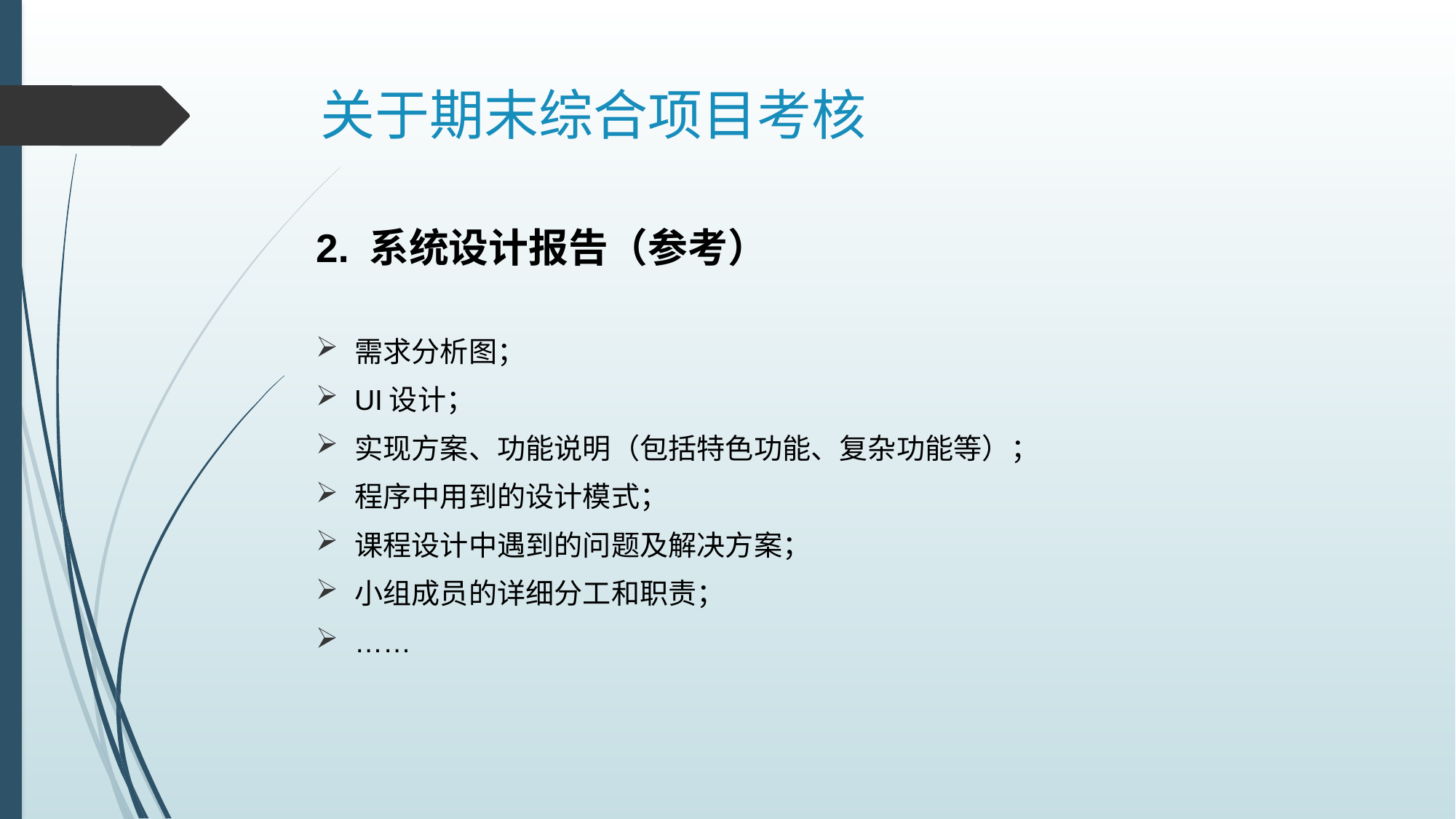

# 关于期末综合项目考核
2. 系统设计报告（参考）

需求分析图；
UI设计；
实现方案、功能说明（包括特色功能、复杂功能等）；
程序中用到的设计模式；
课程设计中遇到的问题及解决方案；
小组成员的详细分工和职责；
……